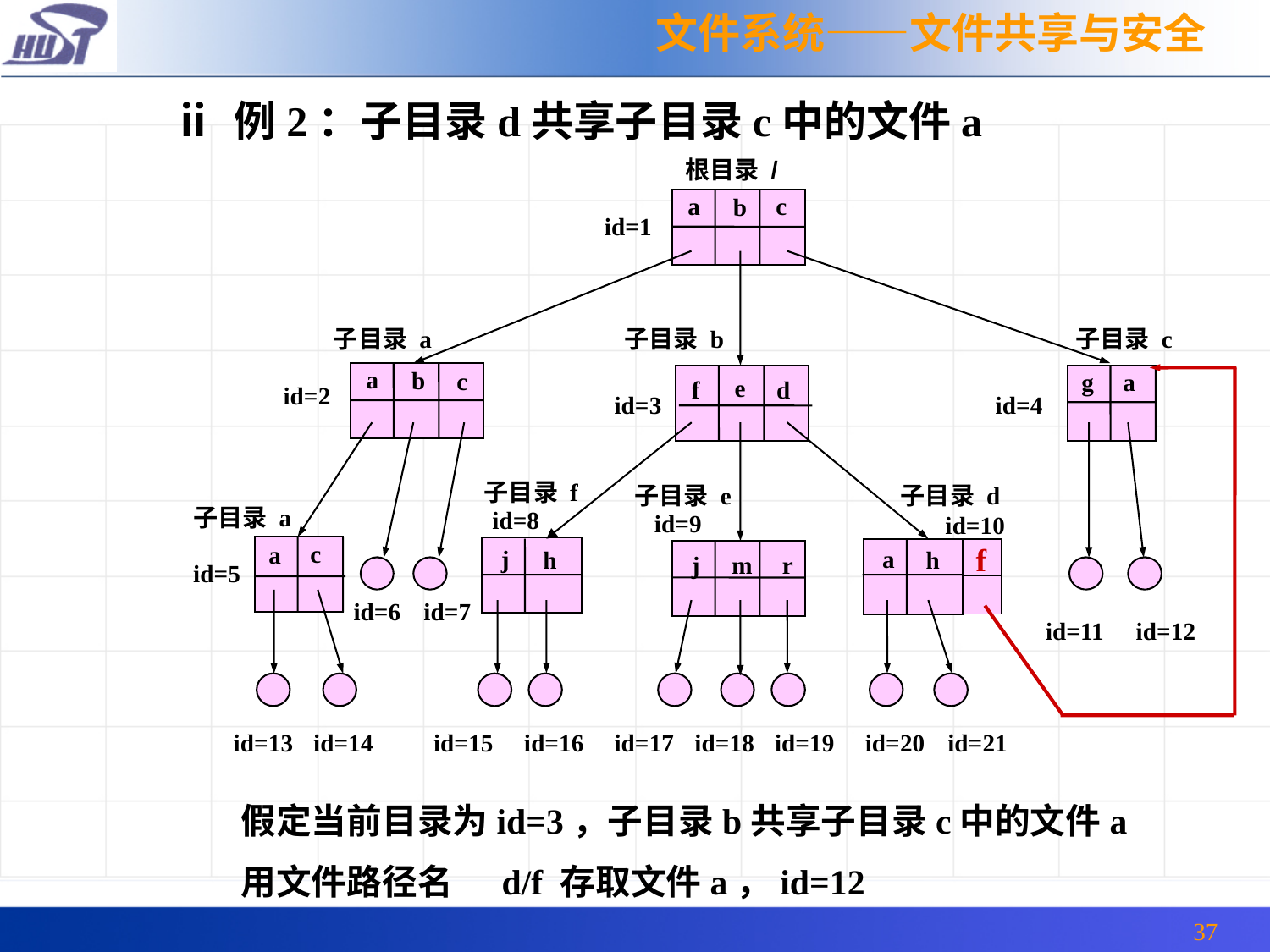

文件系统——文件共享与安全
ⅱ 例2：子目录d共享子目录c中的文件a
根目录 /
a
c
b

id=1

子目录 a
子目录 b
子目录 c
a
b
c
g
a
e
f
d

id=2
id=3
id=4

子目录 f
子目录 e
子目录 d
子目录 a
id=8
id=9
id=10
c
a
j
a
h
h

j
m
r

id=5

id=6
id=7

id=11
id=12

id=13
id=14
id=15
id=16
id=17
id=18
id=19
id=20
id=21

f

假定当前目录为id=3，子目录b共享子目录c中的文件a
用文件路径名     d/f 存取文件a，id=12
37